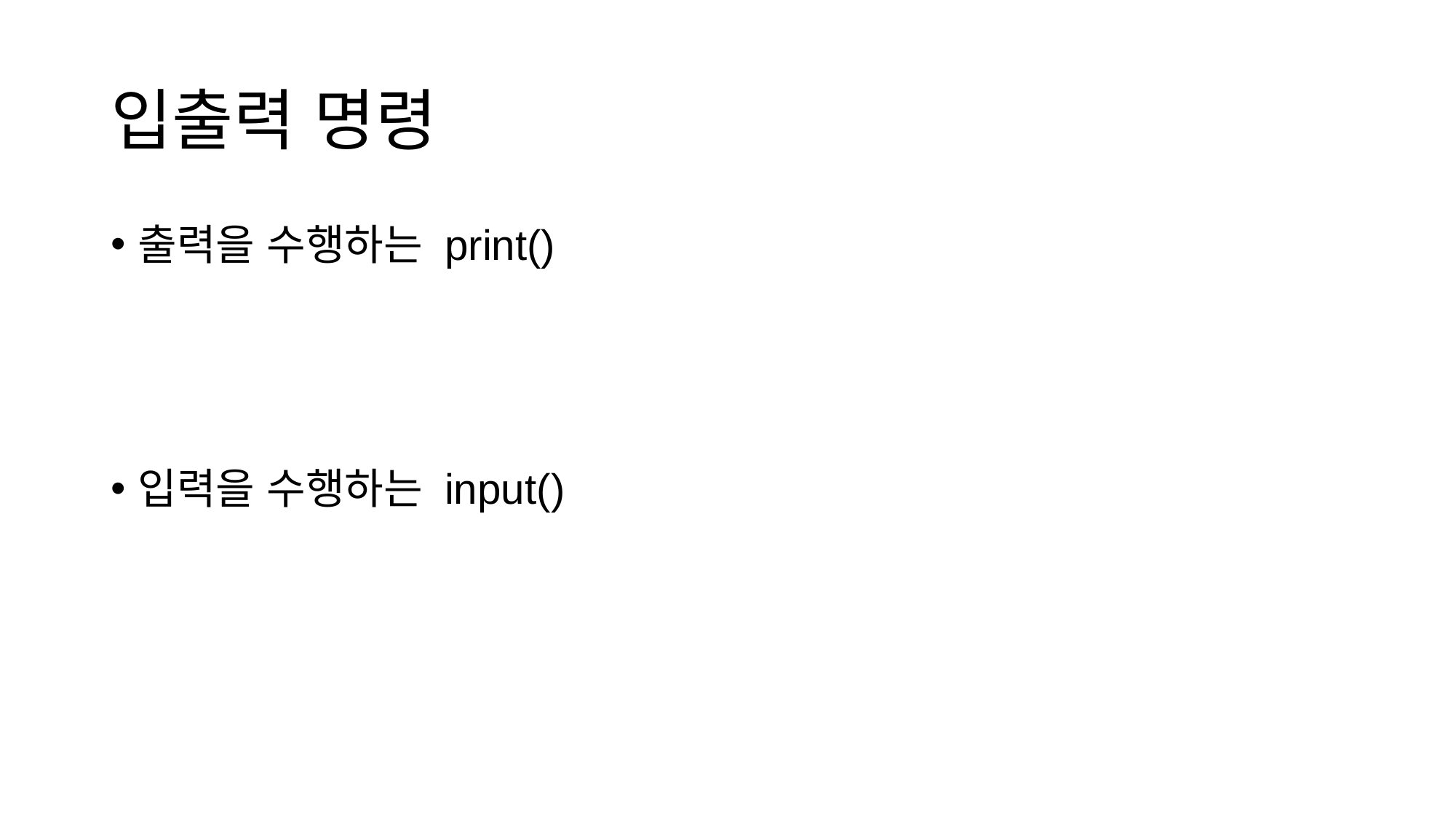

# 입출력 명령
출력을 수행하는 print()

입력을 수행하는 input()